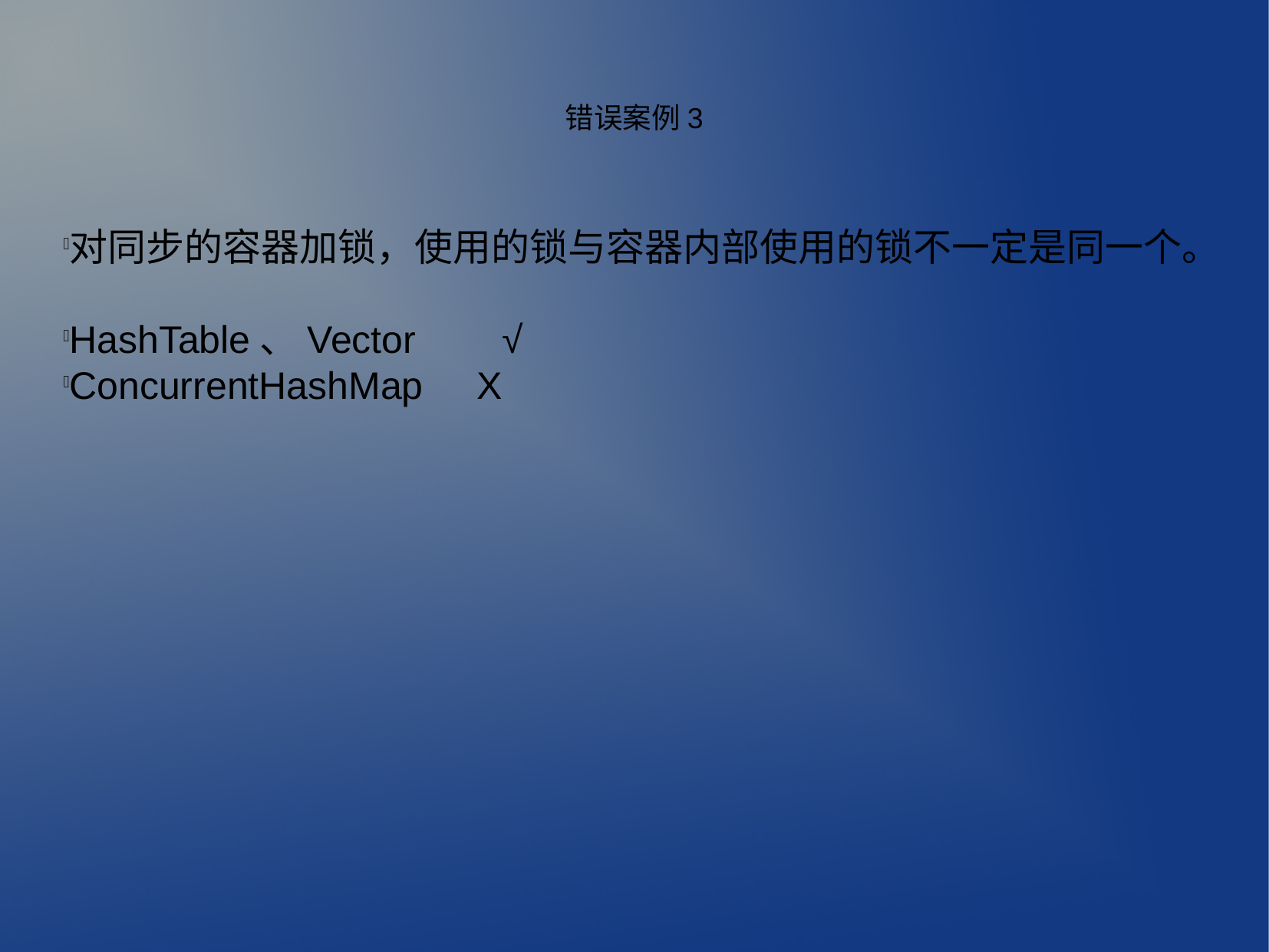

错误案例3
对同步的容器加锁，使用的锁与容器内部使用的锁不一定是同一个。

HashTable、Vector        √
ConcurrentHashMap     X